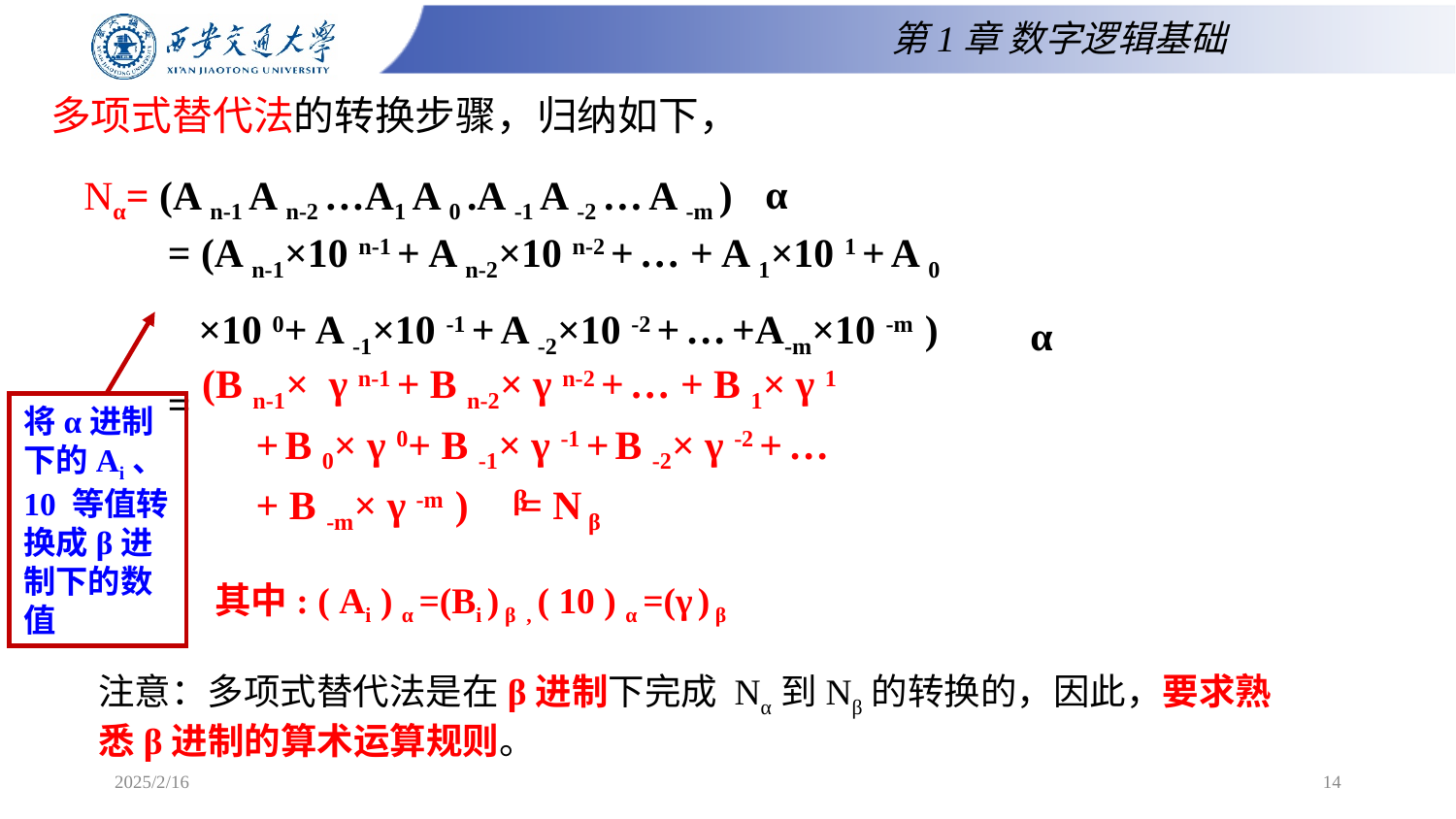

第1章 数字逻辑基础
# 多项式替代法的转换步骤，归纳如下，
 Nα= (A n-1 A n-2 …A1 A 0 .A -1 A -2 … A -m )
α
 = (A n-1×10 n-1 + A n-2×10 n-2 + … + A 1×10 1 + A 0
    ×10 0+ A -1×10 -1 + A -2×10 -2 + … +A-m×10 -m  )
 =
α

将α进制下的Ai、10 等值转换成β进制下的数值
 (B n-1×  γ n-1 + B n-2× γ n-2 + … + B 1× γ 1
           + B 0× γ 0+ B -1× γ -1 + B -2× γ -2 + …
           + B -m× γ -m  )     = N β
β
其中: ( Ai ) α =(Bi ) β  , ( 10 ) α =(γ ) β
注意：多项式替代法是在β进制下完成 Nα到Nβ的转换的，因此，要求熟悉β进制的算术运算规则。
2025/2/16
14